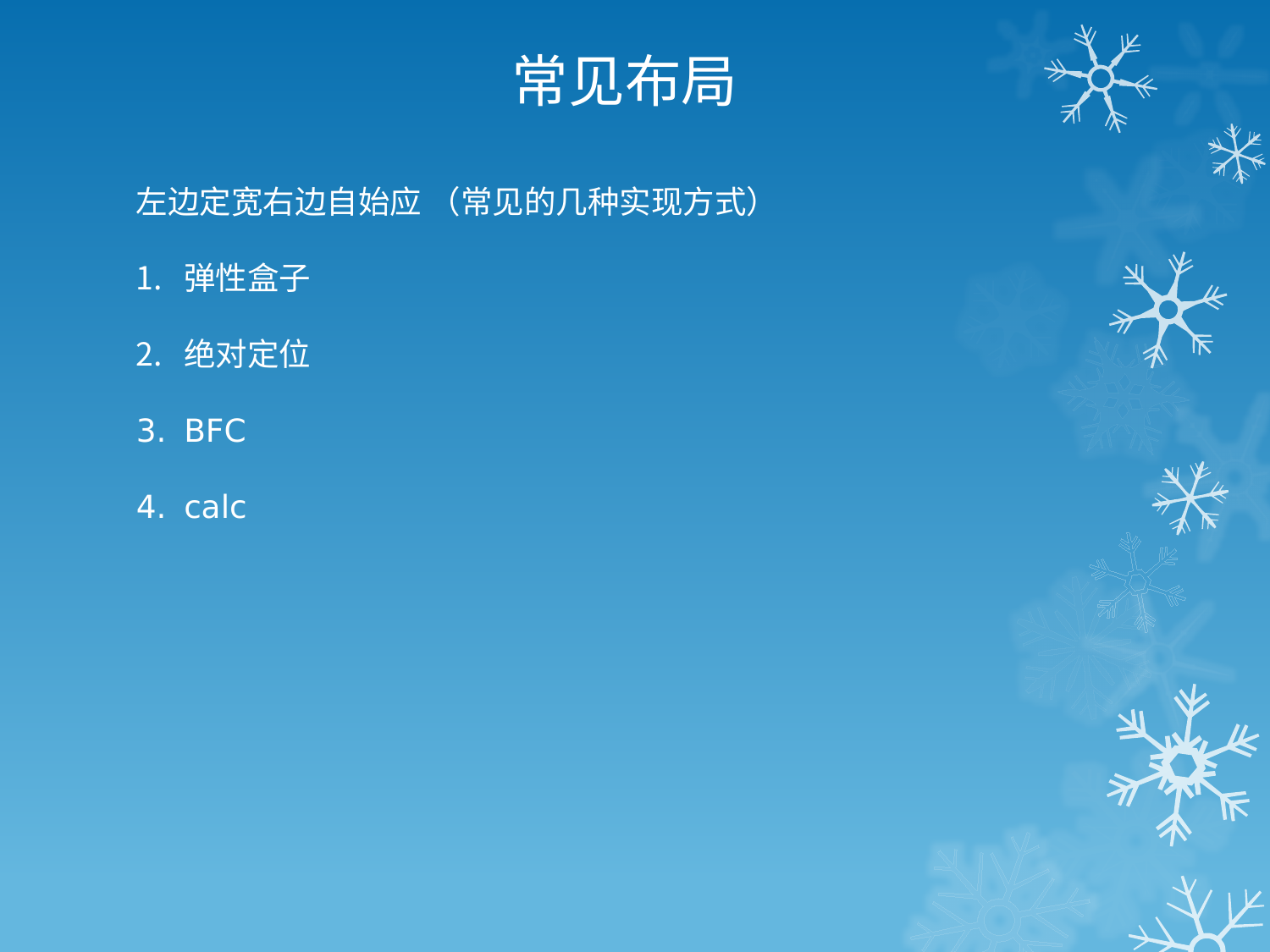

常见布局
左边定宽右边自始应 （常见的几种实现方式）

弹性盒子

绝对定位

BFC

calc